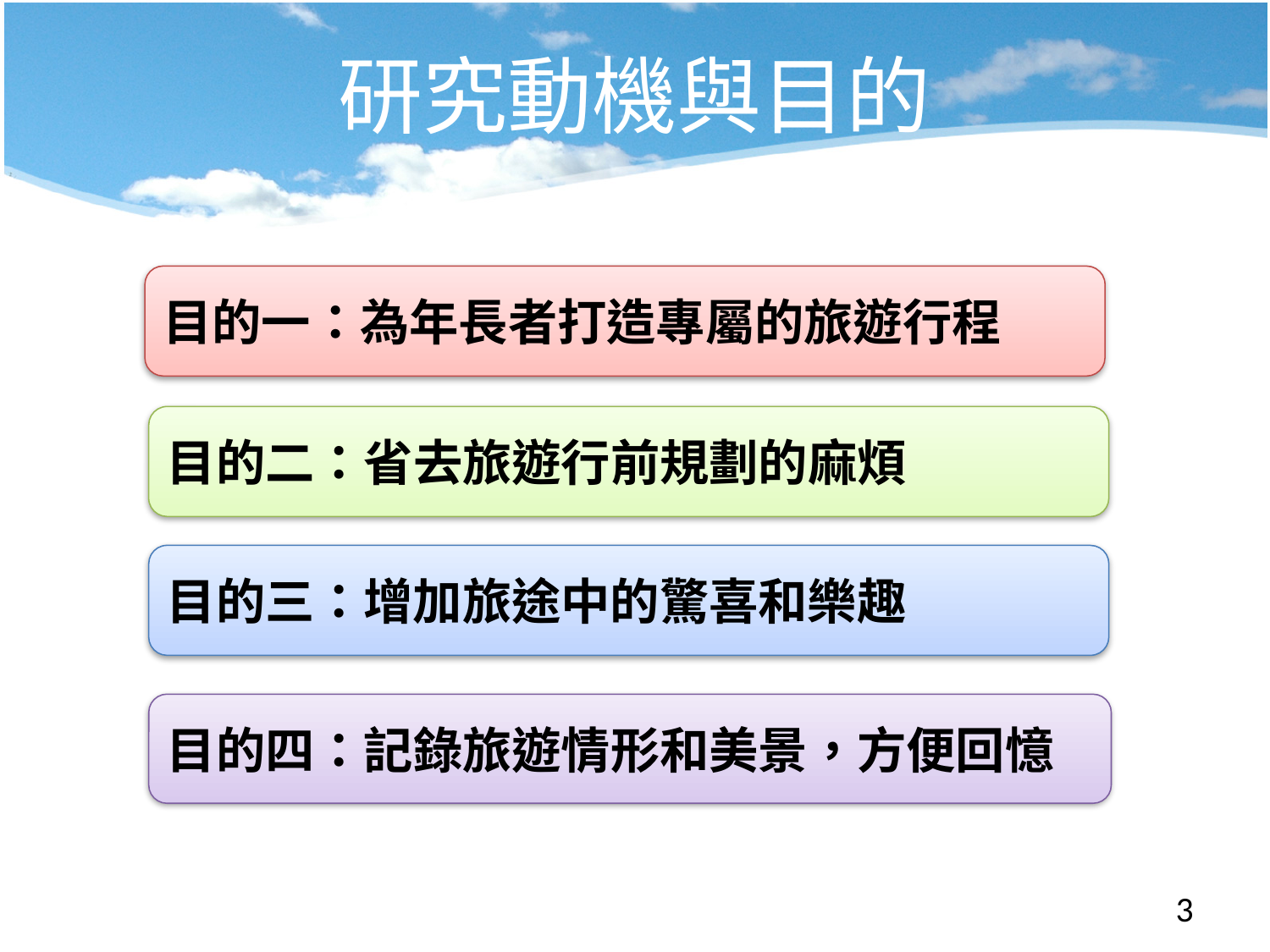

# 研究動機與目的
目的一：為年長者打造專屬的旅遊行程
目的二：省去旅遊行前規劃的麻煩
目的三：增加旅途中的驚喜和樂趣
目的四：記錄旅遊情形和美景，方便回憶
3